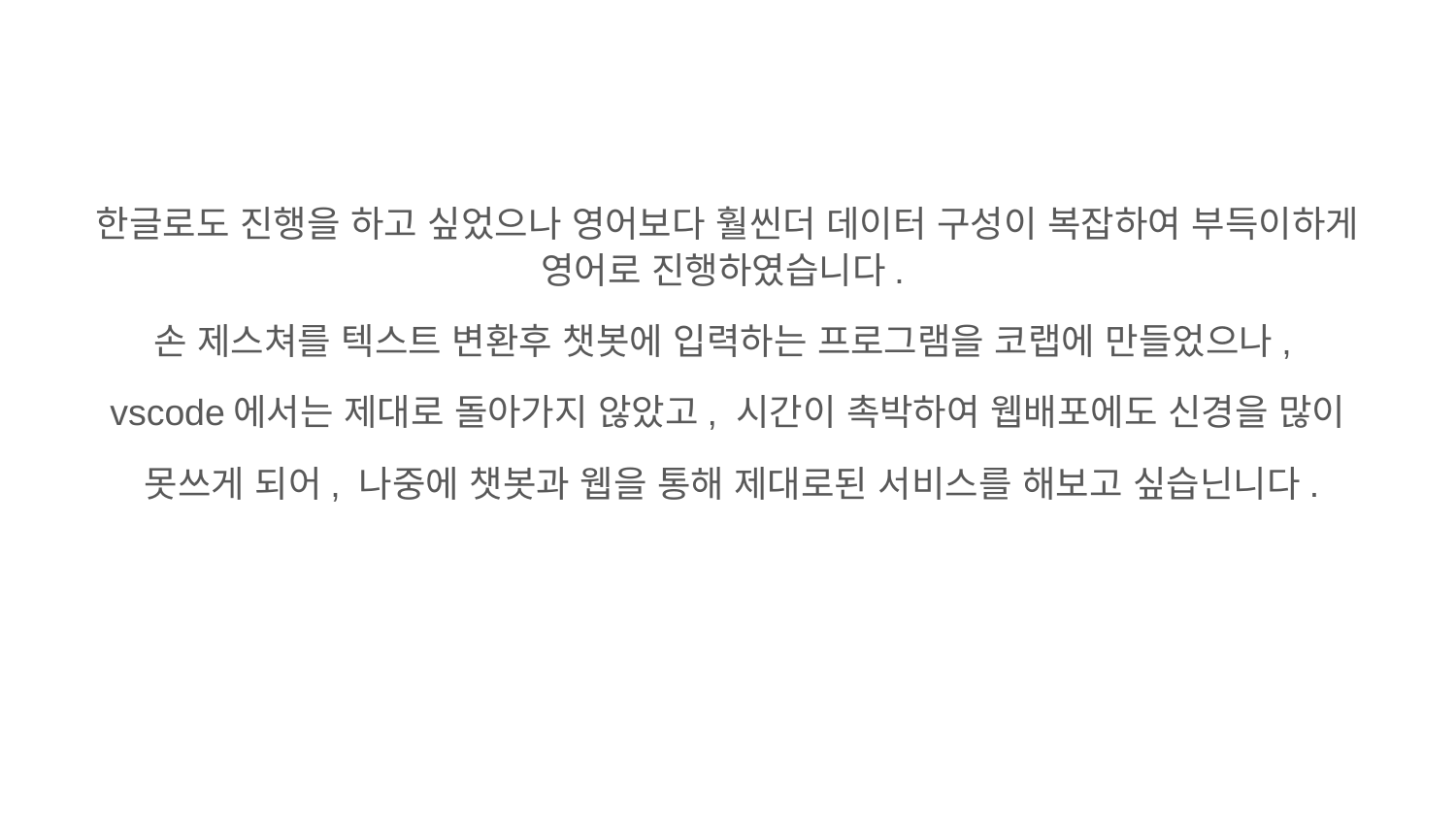

#
한글로도 진행을 하고 싶었으나 영어보다 훨씬더 데이터 구성이 복잡하여 부득이하게 영어로 진행하였습니다.
손 제스쳐를 텍스트 변환후 챗봇에 입력하는 프로그램을 코랩에 만들었으나,
vscode에서는 제대로 돌아가지 않았고, 시간이 촉박하여 웹배포에도 신경을 많이
 못쓰게 되어, 나중에 챗봇과 웹을 통해 제대로된 서비스를 해보고 싶습닌니다.